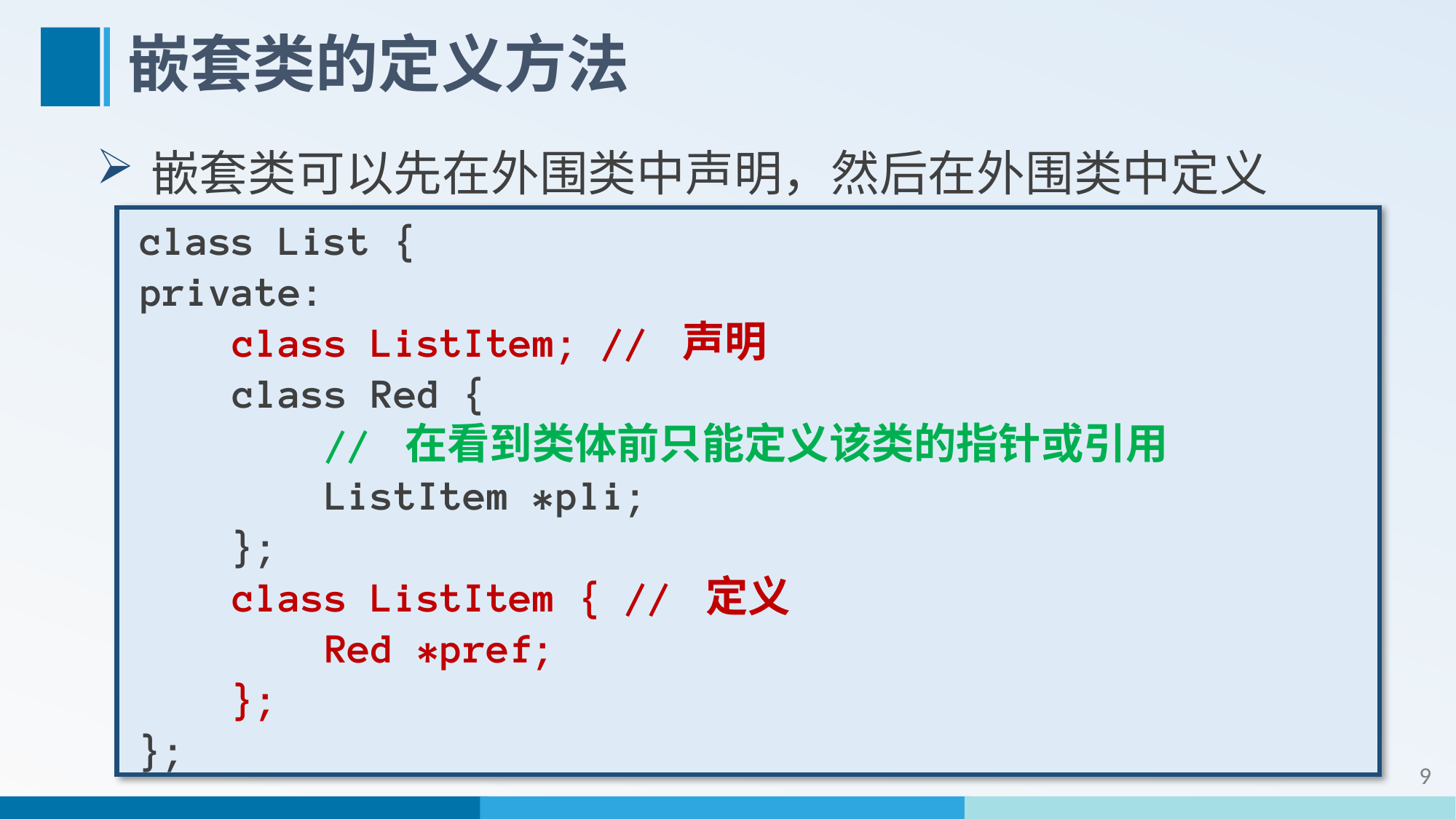

# 嵌套类的定义方法
嵌套类可以先在外围类中声明，然后在外围类中定义
class List {
private:
    class ListItem; // 声明
    class Red {
        // 在看到类体前只能定义该类的指针或引用
        ListItem *pli;
    };
    class ListItem { // 定义
        Red *pref;
    };
};